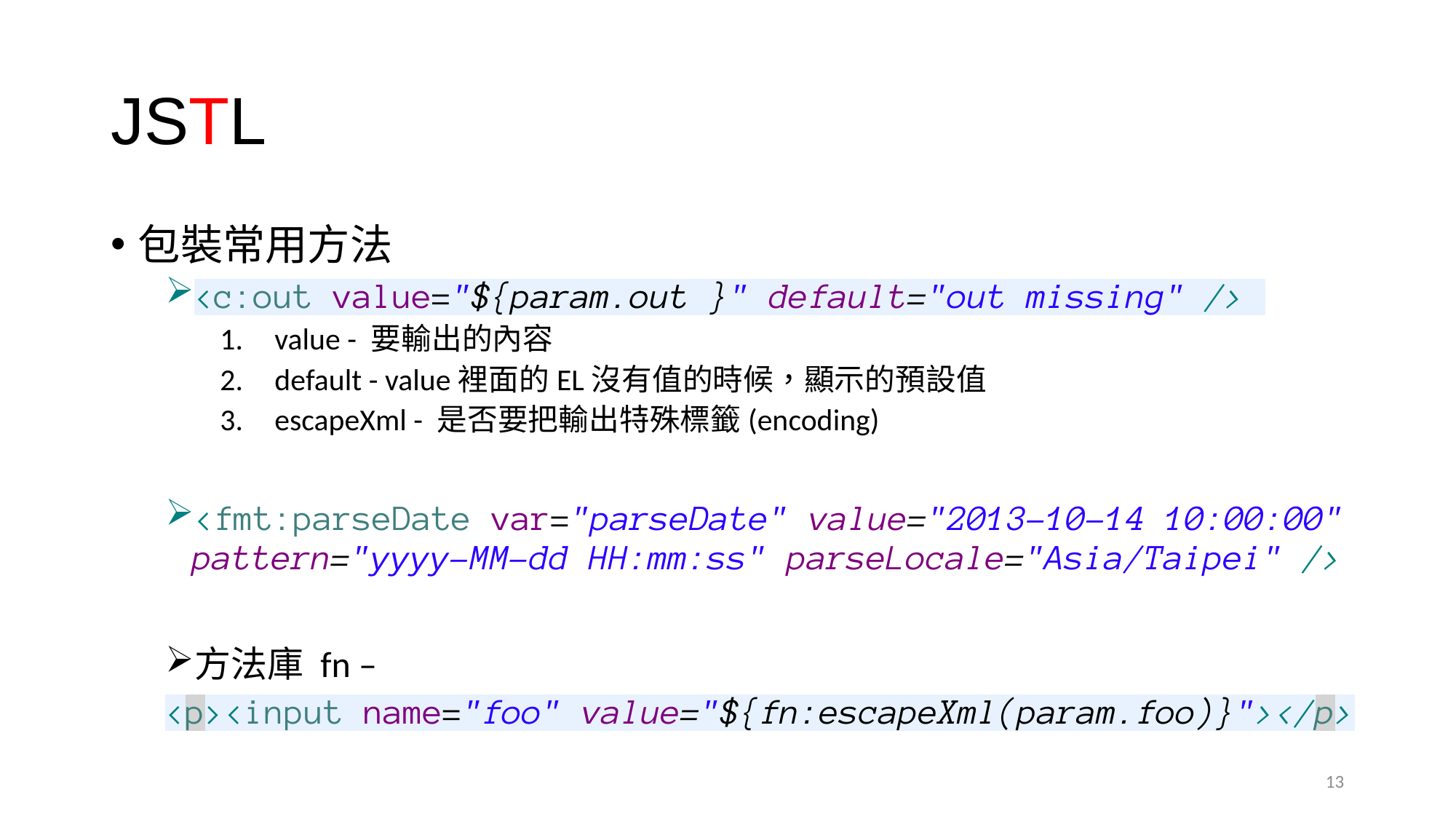

# JSTL
包裝常用方法
<c:out value="${param.out }" default="out missing" />
value - 要輸出的內容
default - value裡面的EL沒有值的時候，顯示的預設值
escapeXml - 是否要把輸出特殊標籤(encoding)

<fmt:parseDate var="parseDate" value="2013-10-14 10:00:00" pattern="yyyy-MM-dd HH:mm:ss" parseLocale="Asia/Taipei" />

方法庫 fn –
<p><input name="foo" value="${fn:escapeXml(param.foo)}"></p>
13